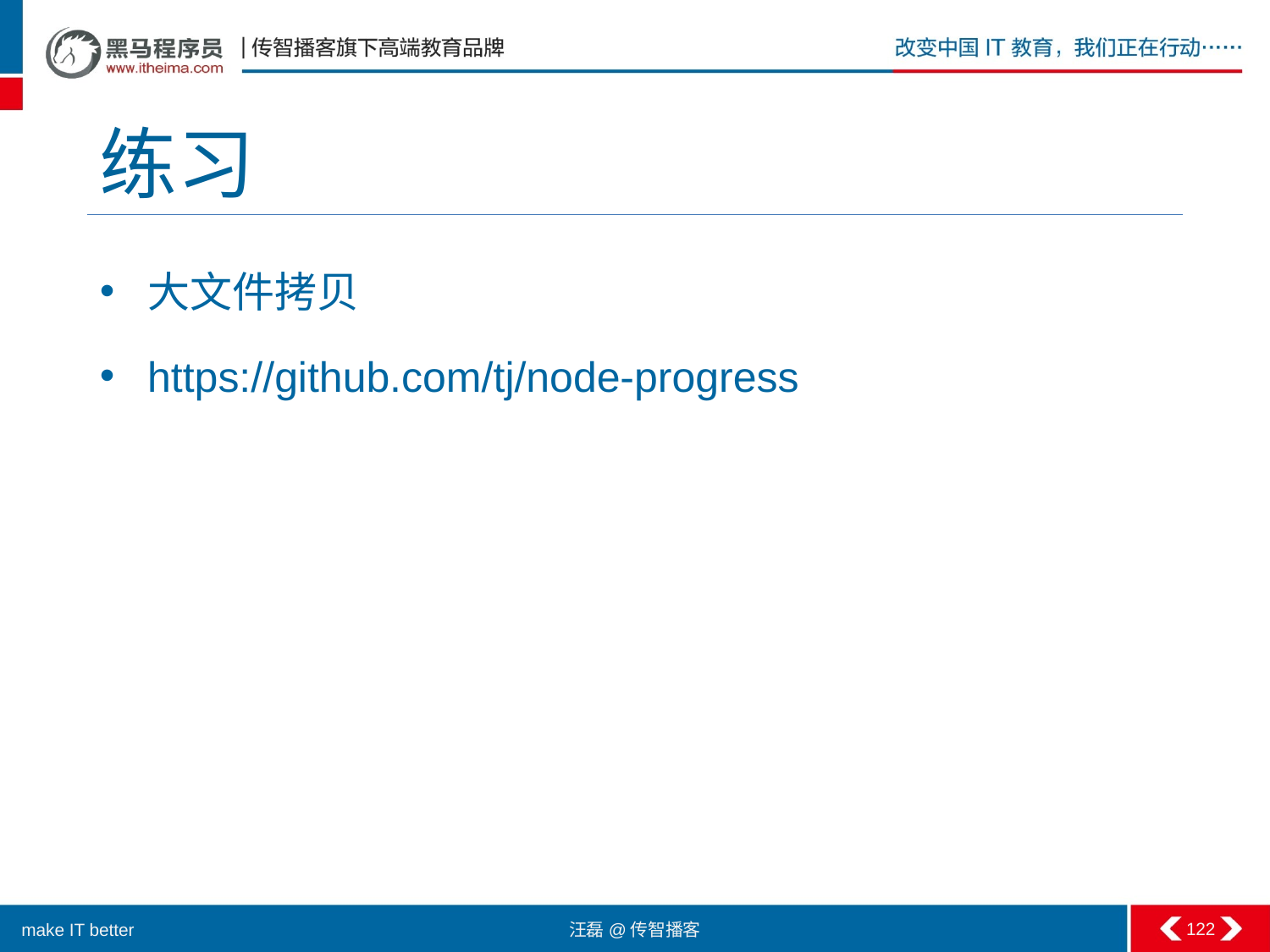

# 练习
大文件拷贝
https://github.com/tj/node-progress
122
汪磊@传智播客
make IT better